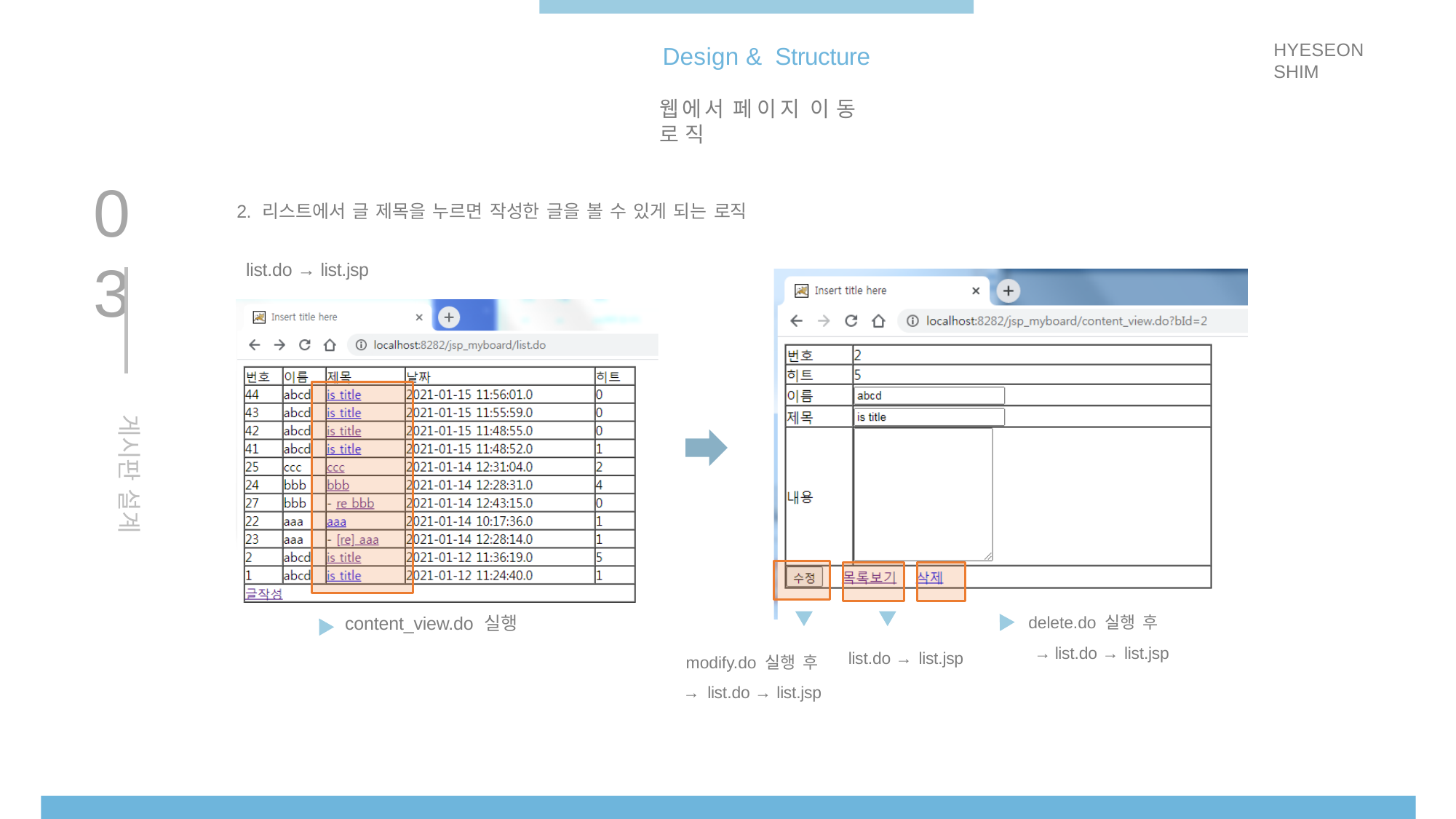

HYESEON SHIM
# Design & Structure
웹에서 페이지 이동 로직
03
2. 리스트에서 글 제목을 누르면 작성한 글을 볼 수 있게 되는 로직
list.do → list.jsp

게시판 설계

delete.do 실행 후
→ list.do → list.jsp
content_view.do 실행

modify.do 실행 후
→  list.do → list.jsp
list.do → list.jsp